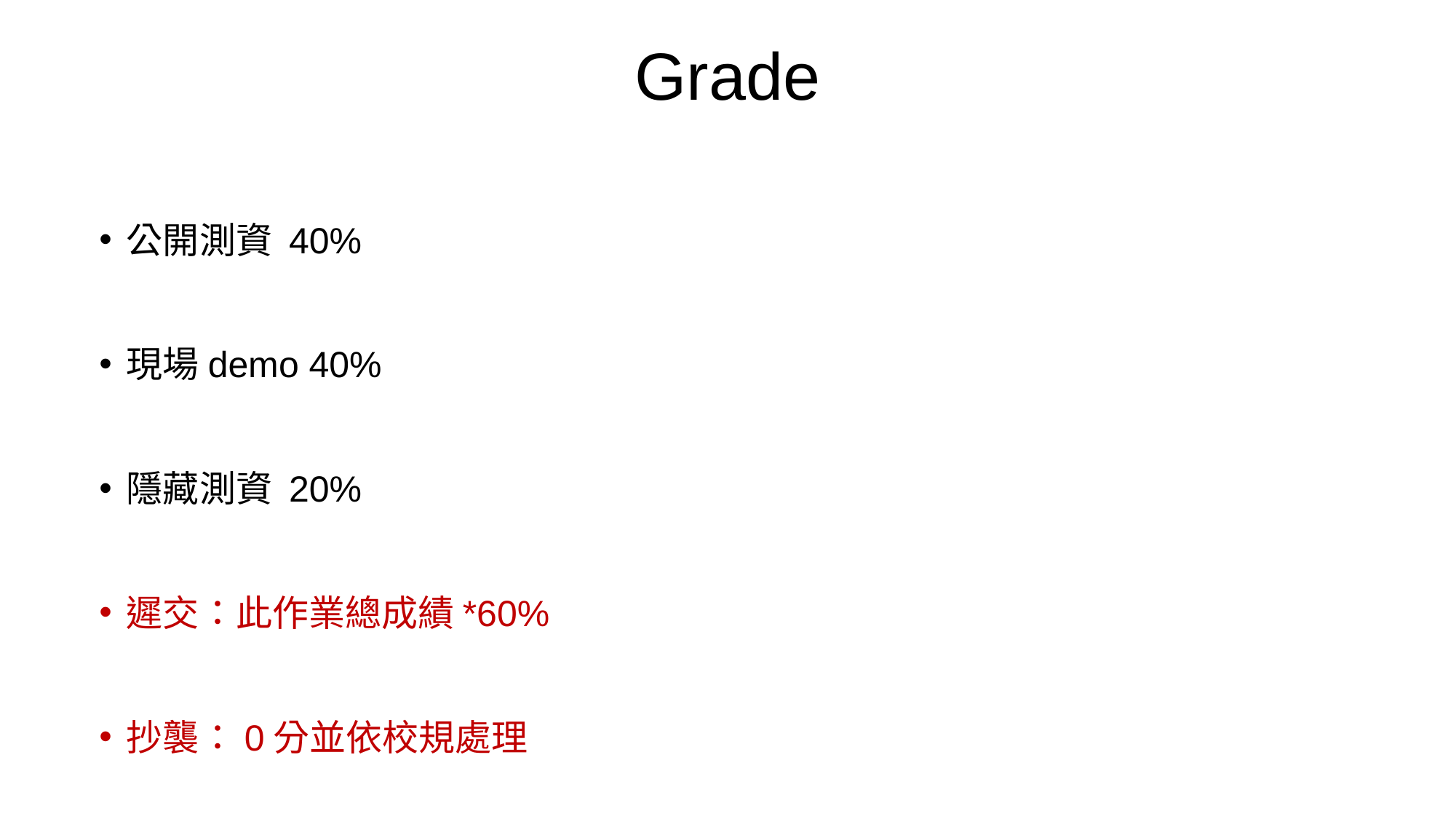

# Grade
公開測資 40%
現場demo 40%
隱藏測資 20%
遲交：此作業總成績*60%
抄襲：0分並依校規處理